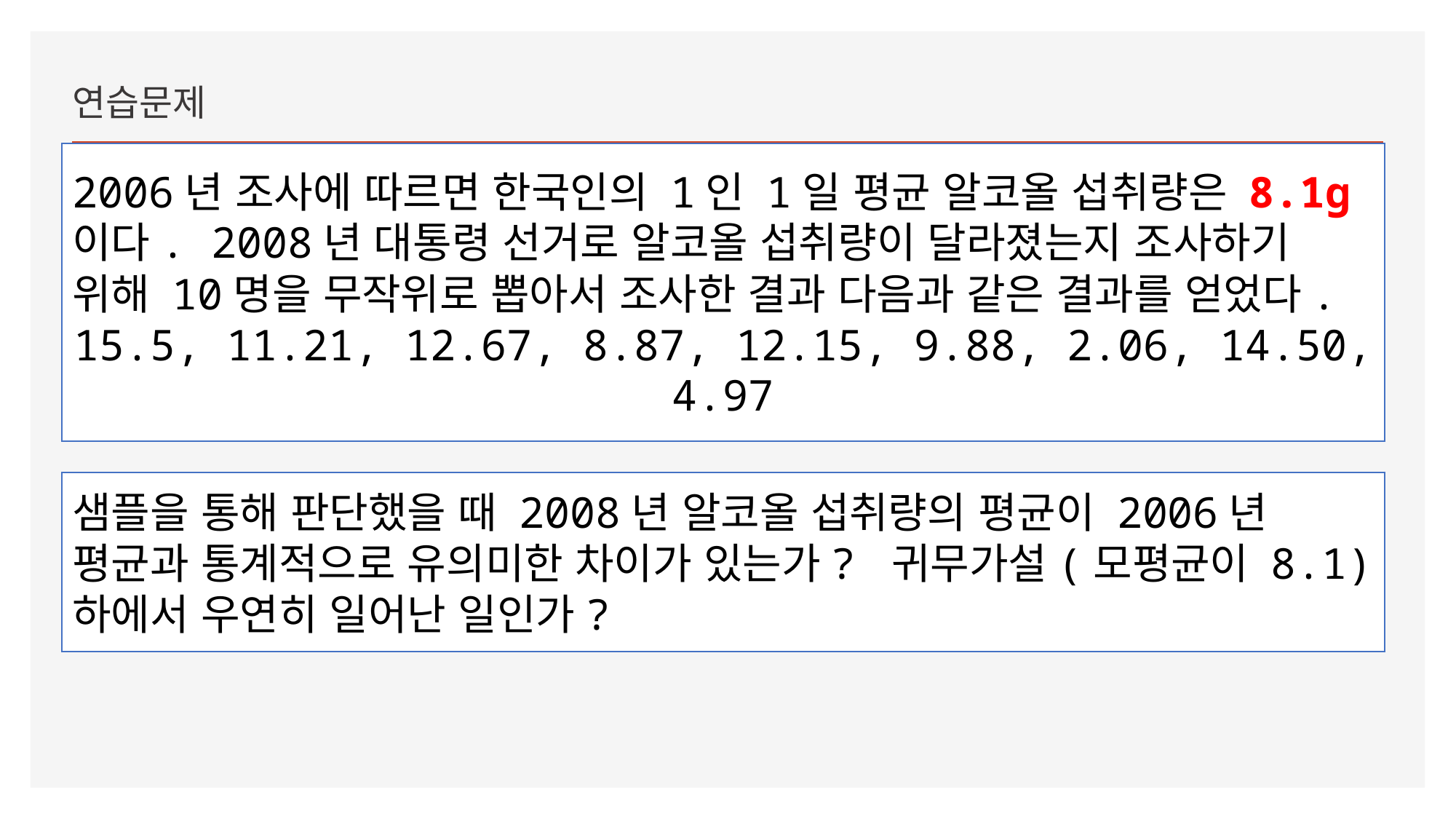

연습문제
2006년 조사에 따르면 한국인의 1인 1일 평균 알코올 섭취량은 8.1g이다. 2008년 대통령 선거로 알코올 섭취량이 달라졌는지 조사하기 위해 10명을 무작위로 뽑아서 조사한 결과 다음과 같은 결과를 얻었다.
15.5, 11.21, 12.67, 8.87, 12.15, 9.88, 2.06, 14.50, 4.97
샘플을 통해 판단했을 때 2008년 알코올 섭취량의 평균이 2006년 평균과 통계적으로 유의미한 차이가 있는가? 귀무가설(모평균이 8.1)하에서 우연히 일어난 일인가?